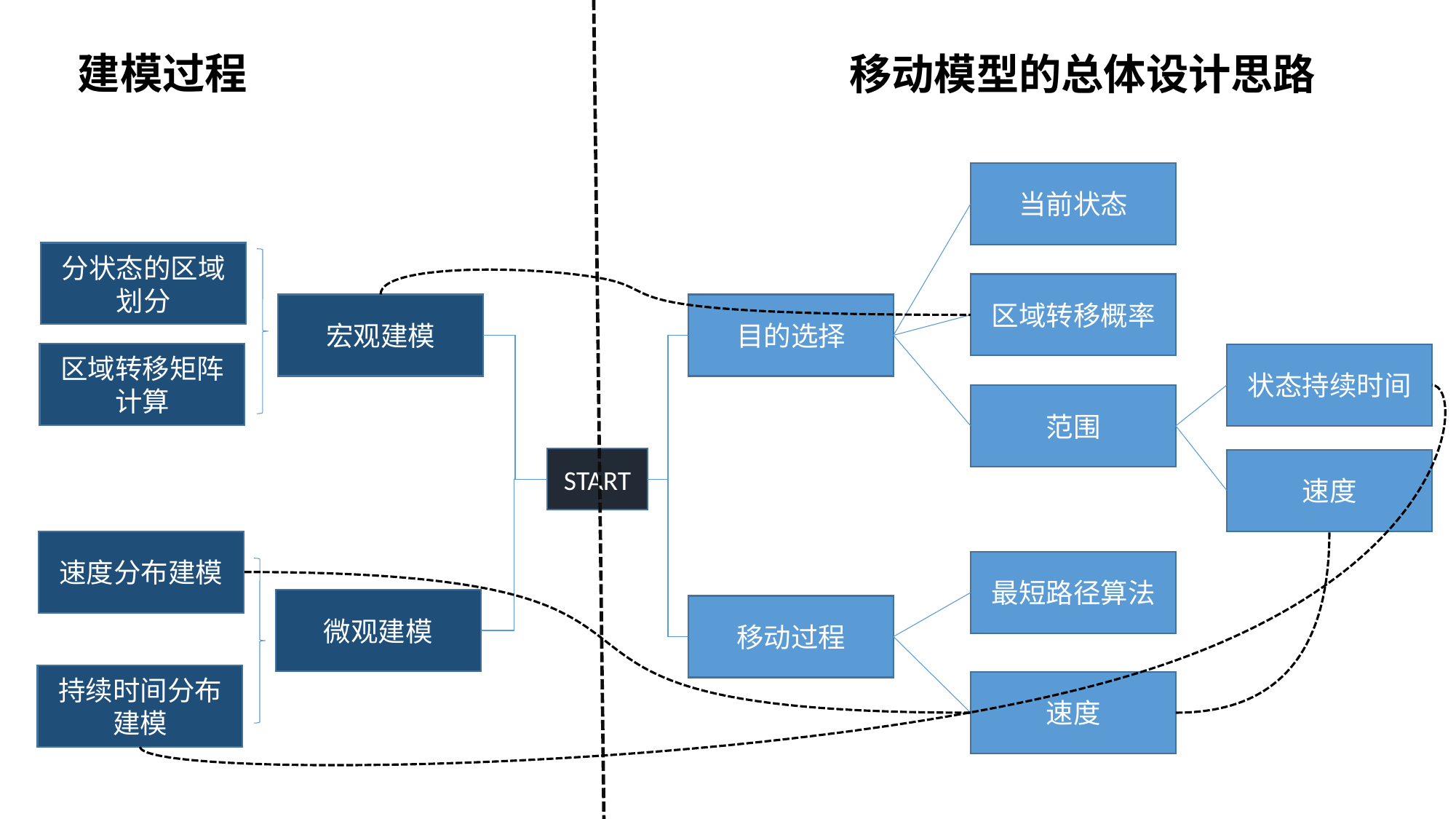

建模过程
移动模型的总体设计思路
当前状态
区域转移概率
范围
分状态的区域划分

宏观建模
目的选择
区域转移矩阵计算
状态持续时间
START
速度
速度分布建模
最短路径算法
速度

微观建模
移动过程
持续时间分布建模